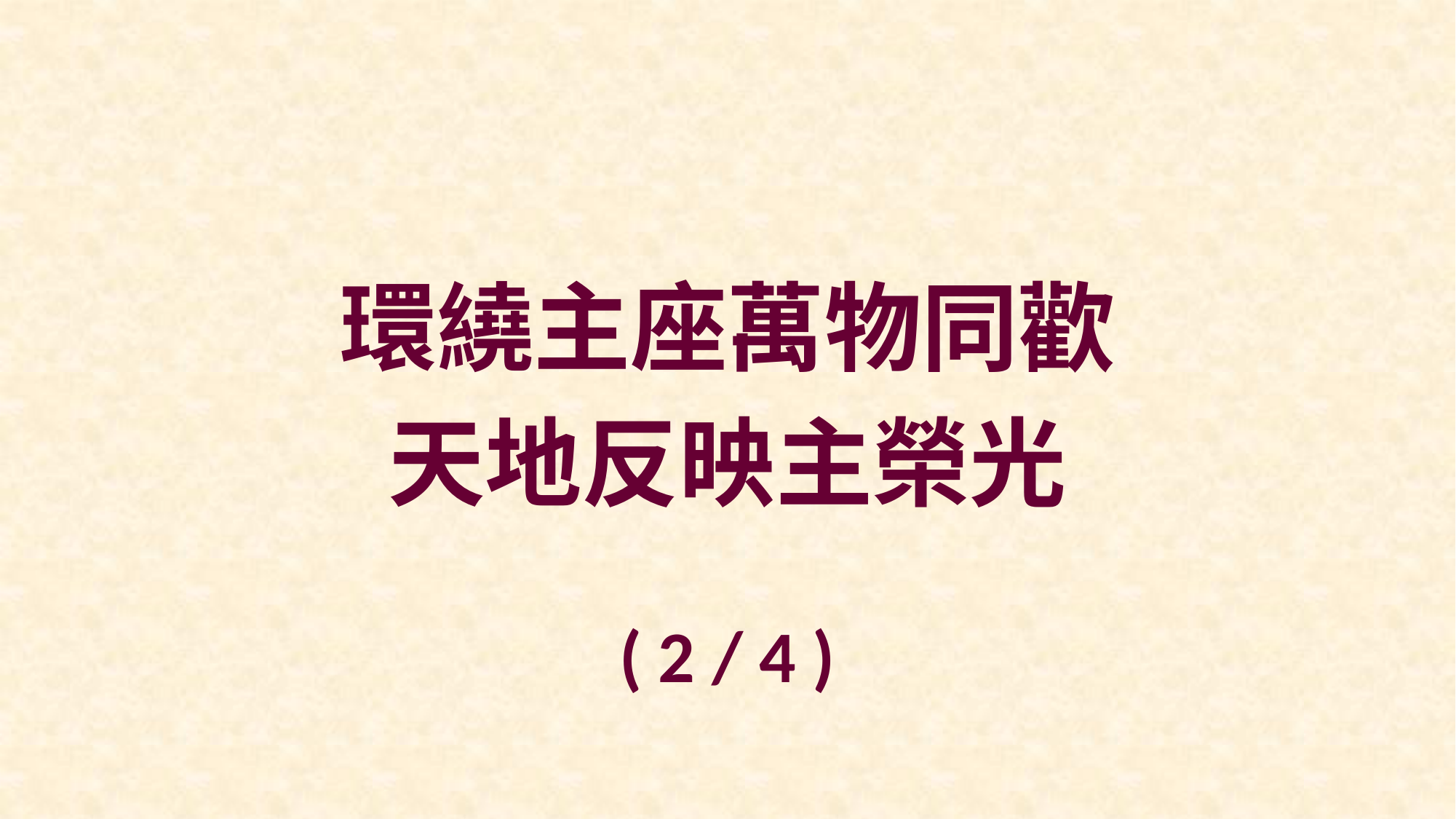

環繞主座萬物同歡
天地反映主榮光
( 2 / 4 )